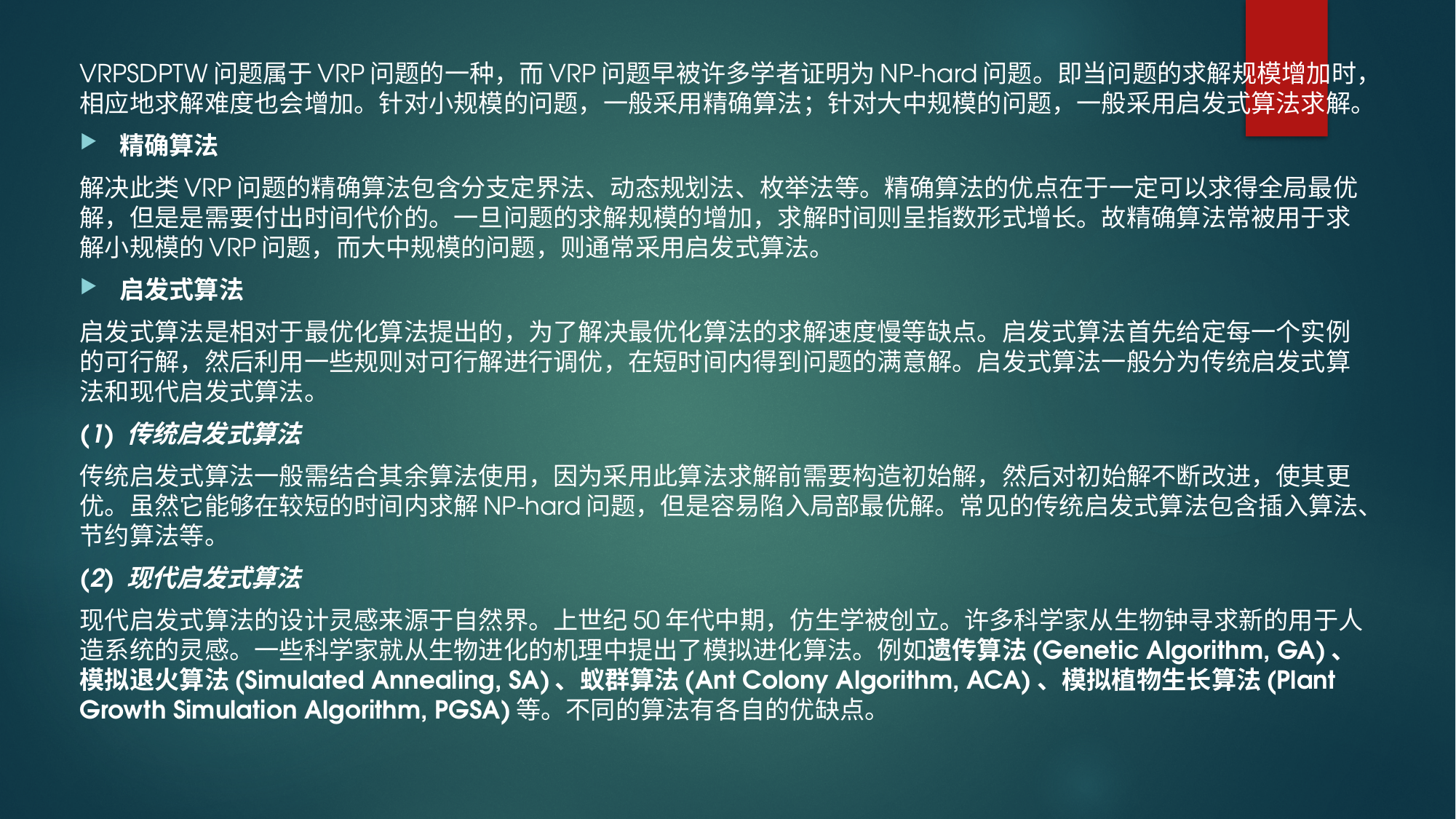

VRPSDPTW问题属于VRP问题的一种，而VRP问题早被许多学者证明为NP-hard问题。即当问题的求解规模增加时，相应地求解难度也会增加。针对小规模的问题，一般采用精确算法；针对大中规模的问题，一般采用启发式算法求解。
精确算法
解决此类VRP问题的精确算法包含分支定界法、动态规划法、枚举法等。精确算法的优点在于一定可以求得全局最优解，但是是需要付出时间代价的。一旦问题的求解规模的增加，求解时间则呈指数形式增长。故精确算法常被用于求解小规模的VRP问题，而大中规模的问题，则通常采用启发式算法。
启发式算法
启发式算法是相对于最优化算法提出的，为了解决最优化算法的求解速度慢等缺点。启发式算法首先给定每一个实例的可行解，然后利用一些规则对可行解进行调优，在短时间内得到问题的满意解。启发式算法一般分为传统启发式算法和现代启发式算法。
(1) 传统启发式算法
传统启发式算法一般需结合其余算法使用，因为采用此算法求解前需要构造初始解，然后对初始解不断改进，使其更优。虽然它能够在较短的时间内求解NP-hard问题，但是容易陷入局部最优解。常见的传统启发式算法包含插入算法、节约算法等。
(2) 现代启发式算法
现代启发式算法的设计灵感来源于自然界。上世纪50年代中期，仿生学被创立。许多科学家从生物钟寻求新的用于人造系统的灵感。一些科学家就从生物进化的机理中提出了模拟进化算法。例如遗传算法(Genetic Algorithm, GA)、模拟退火算法(Simulated Annealing, SA)、蚁群算法(Ant Colony Algorithm, ACA)、模拟植物生长算法(Plant Growth Simulation Algorithm, PGSA)等。不同的算法有各自的优缺点。